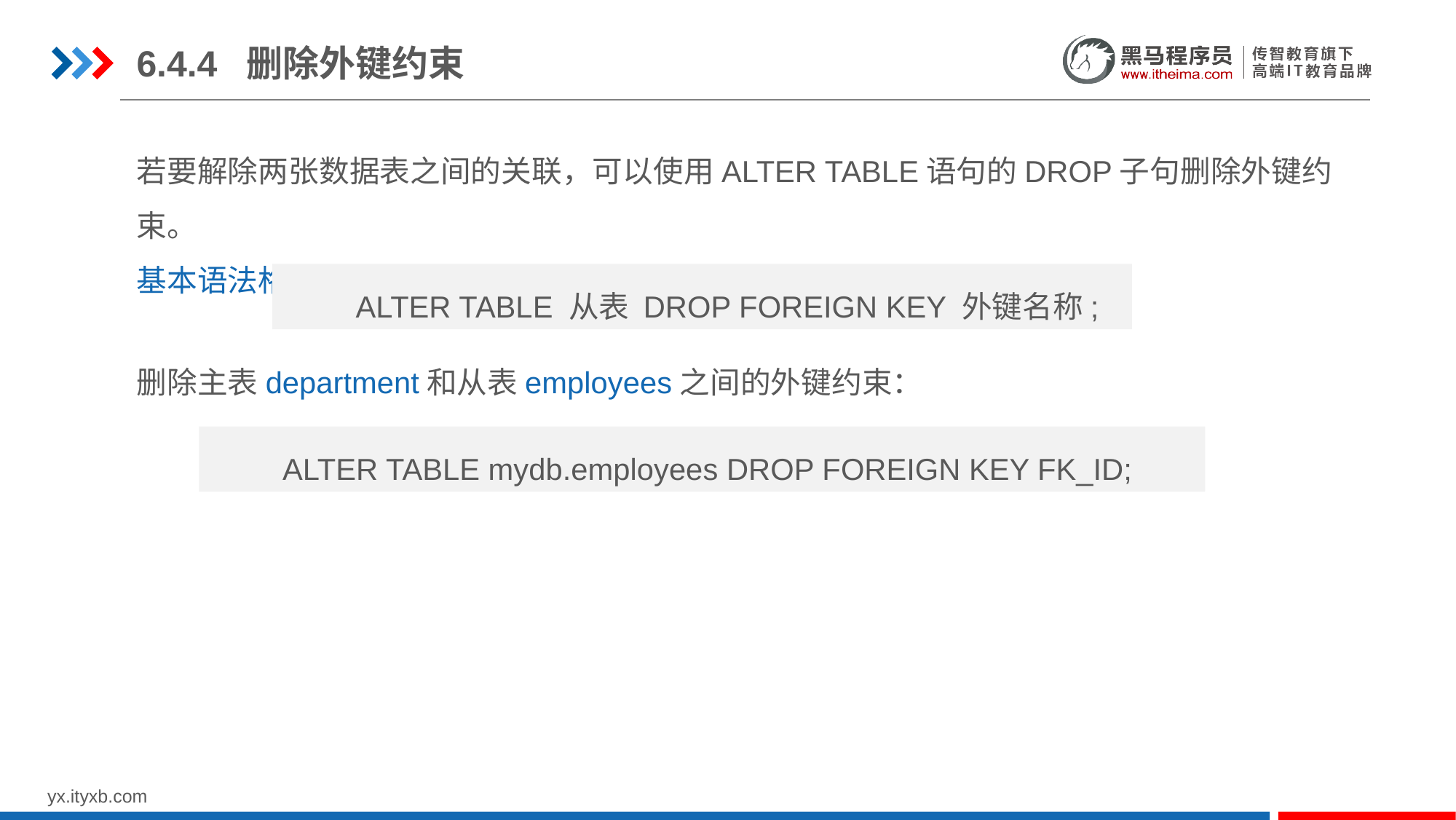

6.4.4  删除外键约束
若要解除两张数据表之间的关联，可以使用ALTER TABLE语句的DROP子句删除外键约束。
基本语法格式：
ALTER TABLE 从表 DROP FOREIGN KEY 外键名称;
删除主表department和从表employees之间的外键约束：
ALTER TABLE mydb.employees DROP FOREIGN KEY FK_ID;